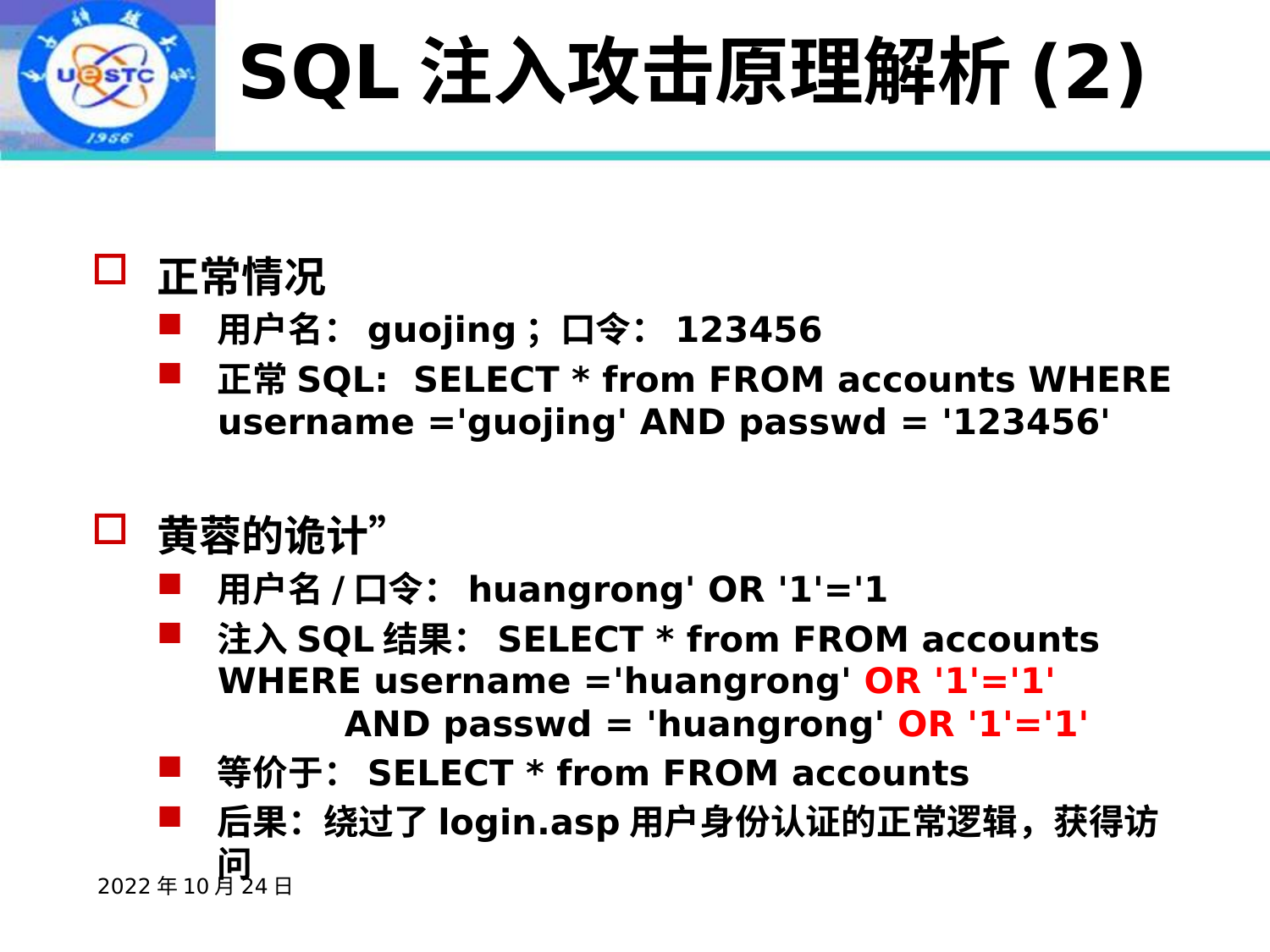

# SQL注入攻击原理解析(2)
正常情况
用户名：guojing；口令：123456
正常SQL:  SELECT * from FROM accounts WHERE username ='guojing' AND passwd = '123456'

黄蓉的诡计”
用户名/口令：huangrong' OR '1'='1
注入SQL结果：SELECT * from FROM accounts WHERE username ='huangrong' OR '1'='1'
	AND passwd = 'huangrong' OR '1'='1'
等价于：SELECT * from FROM accounts
后果：绕过了login.asp用户身份认证的正常逻辑，获得访问

2022年10月24日
7